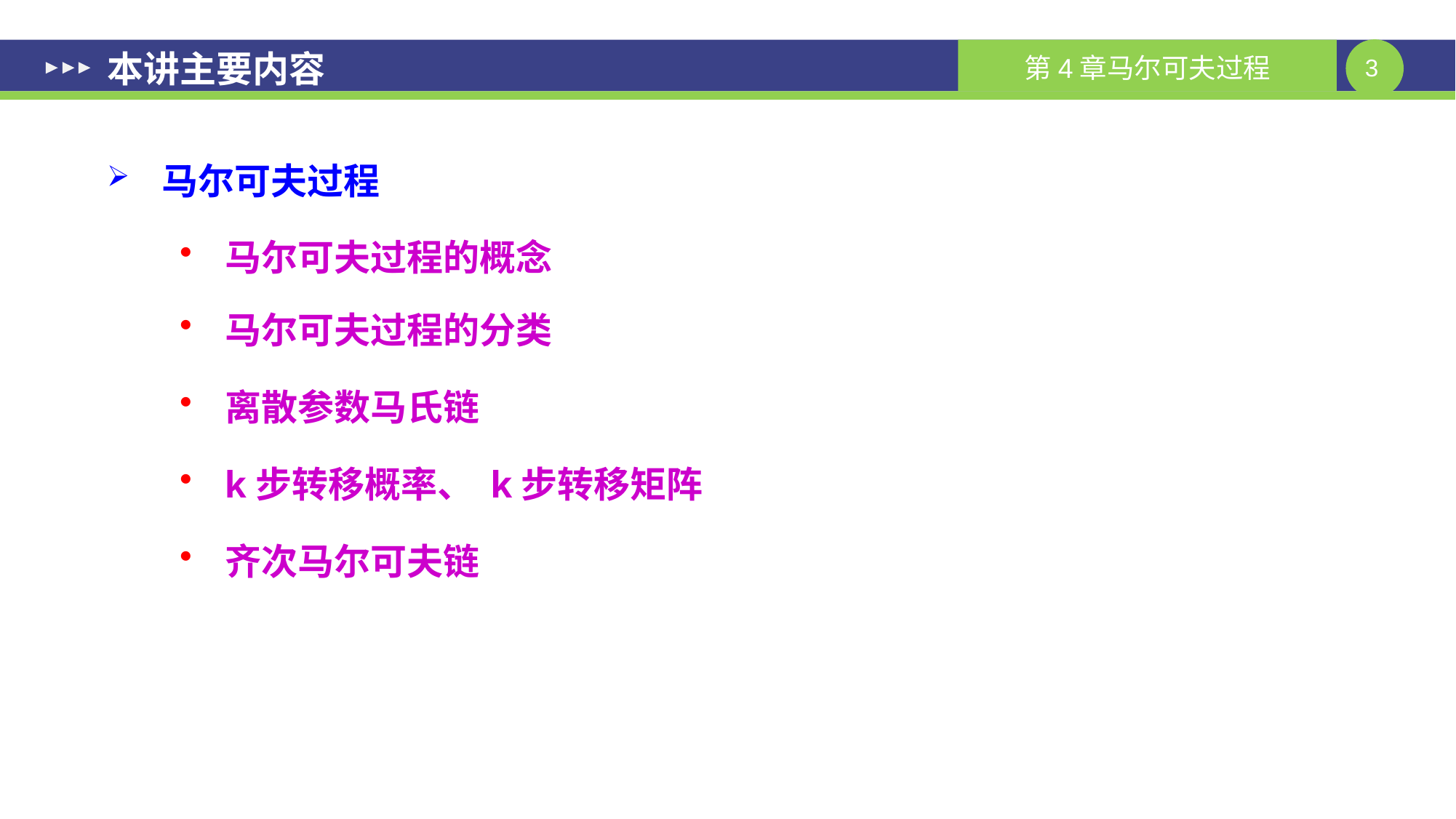

# 本讲主要内容
马尔可夫过程
马尔可夫过程的概念
马尔可夫过程的分类
离散参数马氏链
k步转移概率、 k步转移矩阵
齐次马尔可夫链